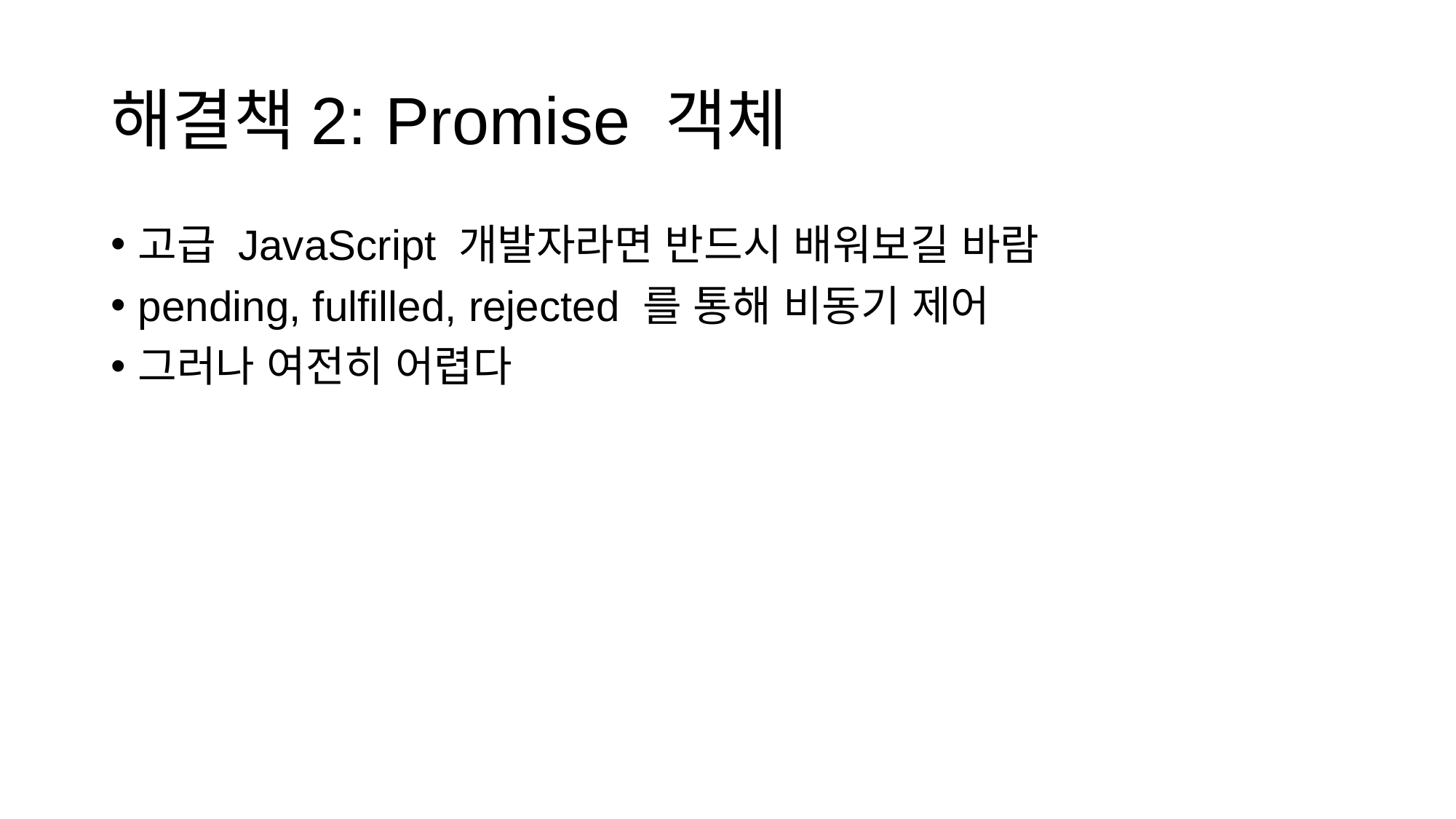

# 해결책2: Promise 객체
고급 JavaScript 개발자라면 반드시 배워보길 바람
pending, fulfilled, rejected 를 통해 비동기 제어
그러나 여전히 어렵다